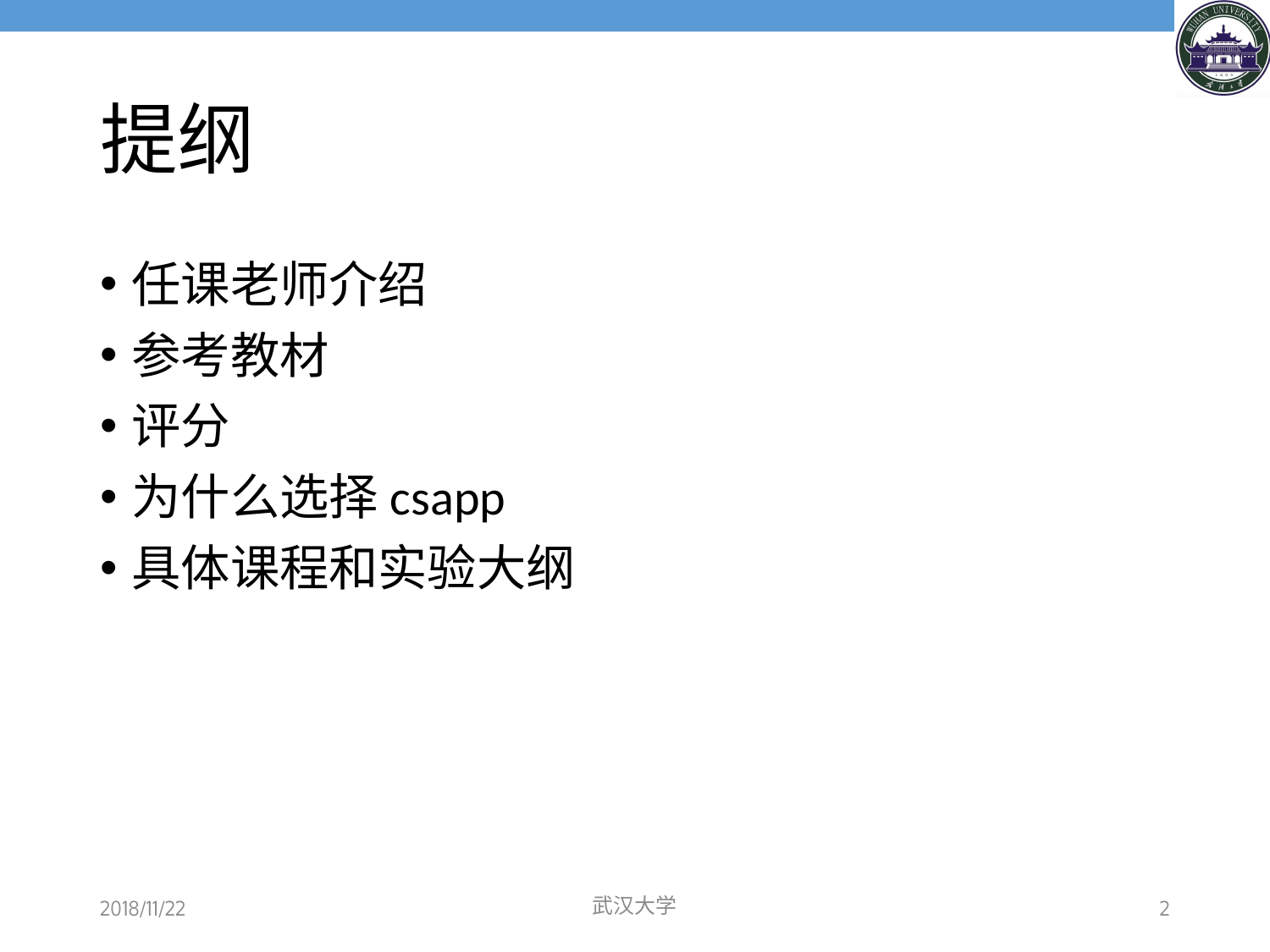

# 提纲
任课老师介绍
参考教材
评分
为什么选择csapp
具体课程和实验大纲

2018/11/22
武汉大学
2